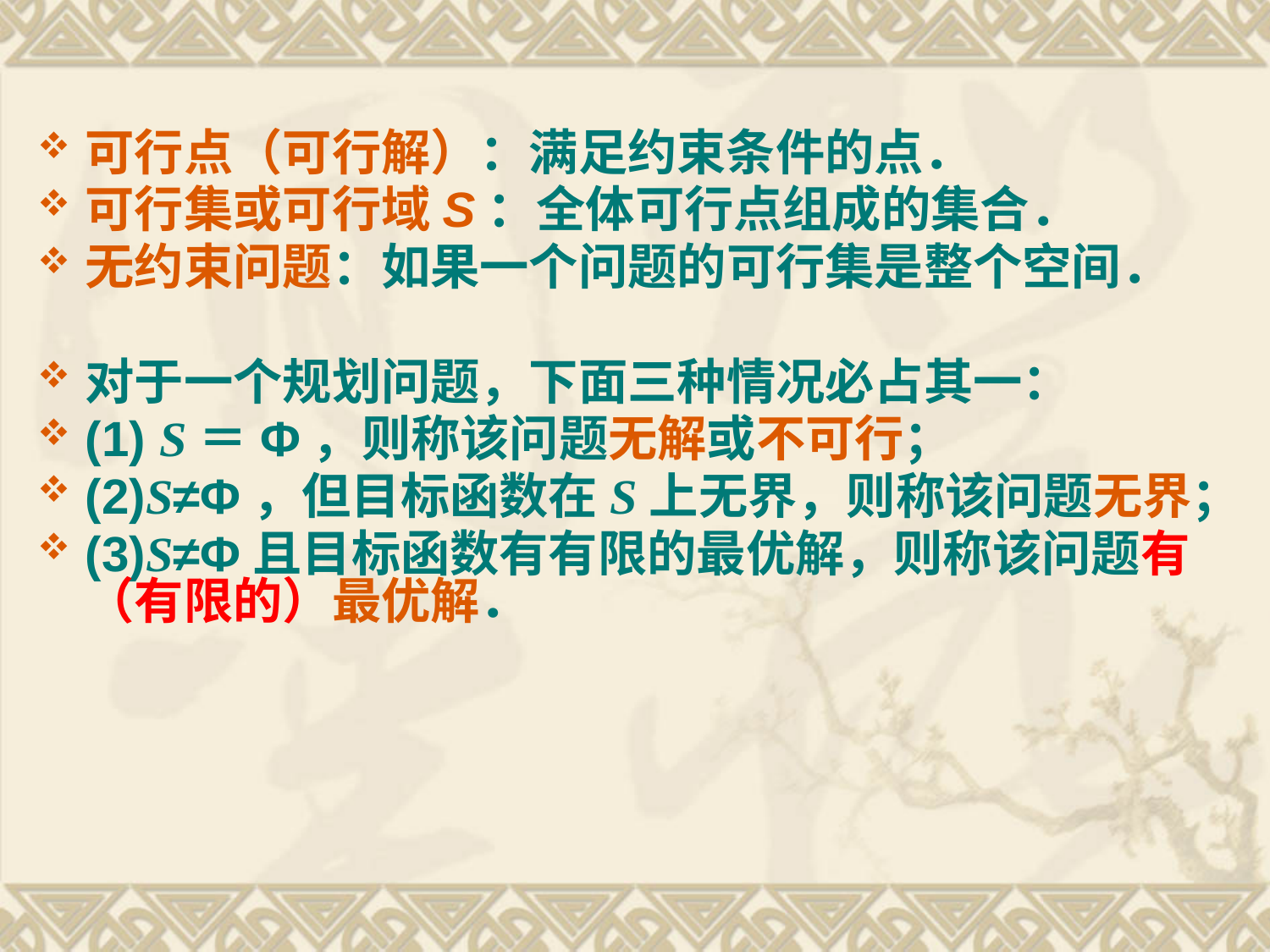

可行点（可行解）：满足约束条件的点．
可行集或可行域S：全体可行点组成的集合．
无约束问题：如果一个问题的可行集是整个空间．

对于一个规划问题，下面三种情况必占其一：
(1) S＝Φ，则称该问题无解或不可行；
(2)S≠Φ，但目标函数在S上无界，则称该问题无界；
(3)S≠Φ且目标函数有有限的最优解，则称该问题有（有限的）最优解．